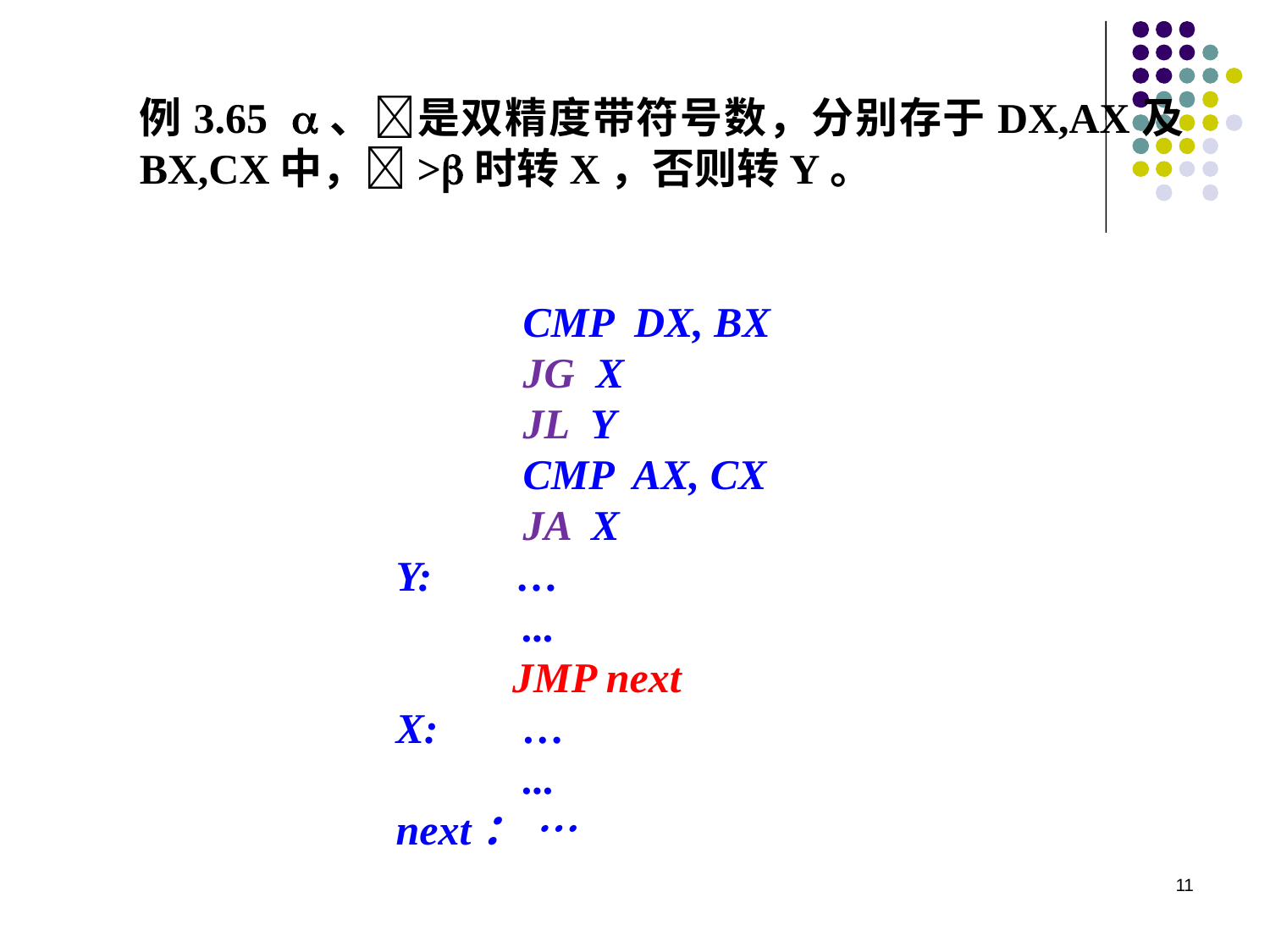

例3.65  α、β是双精度带符号数，分别存于DX,AX及BX,CX中，α>β时转X，否则转Y。
CMP  DX, BX
JG  X
JL  Y
CMP  AX, CX
JA  X
Y:        …
            ...
           JMP next
X:        …
            ...
next： …
11